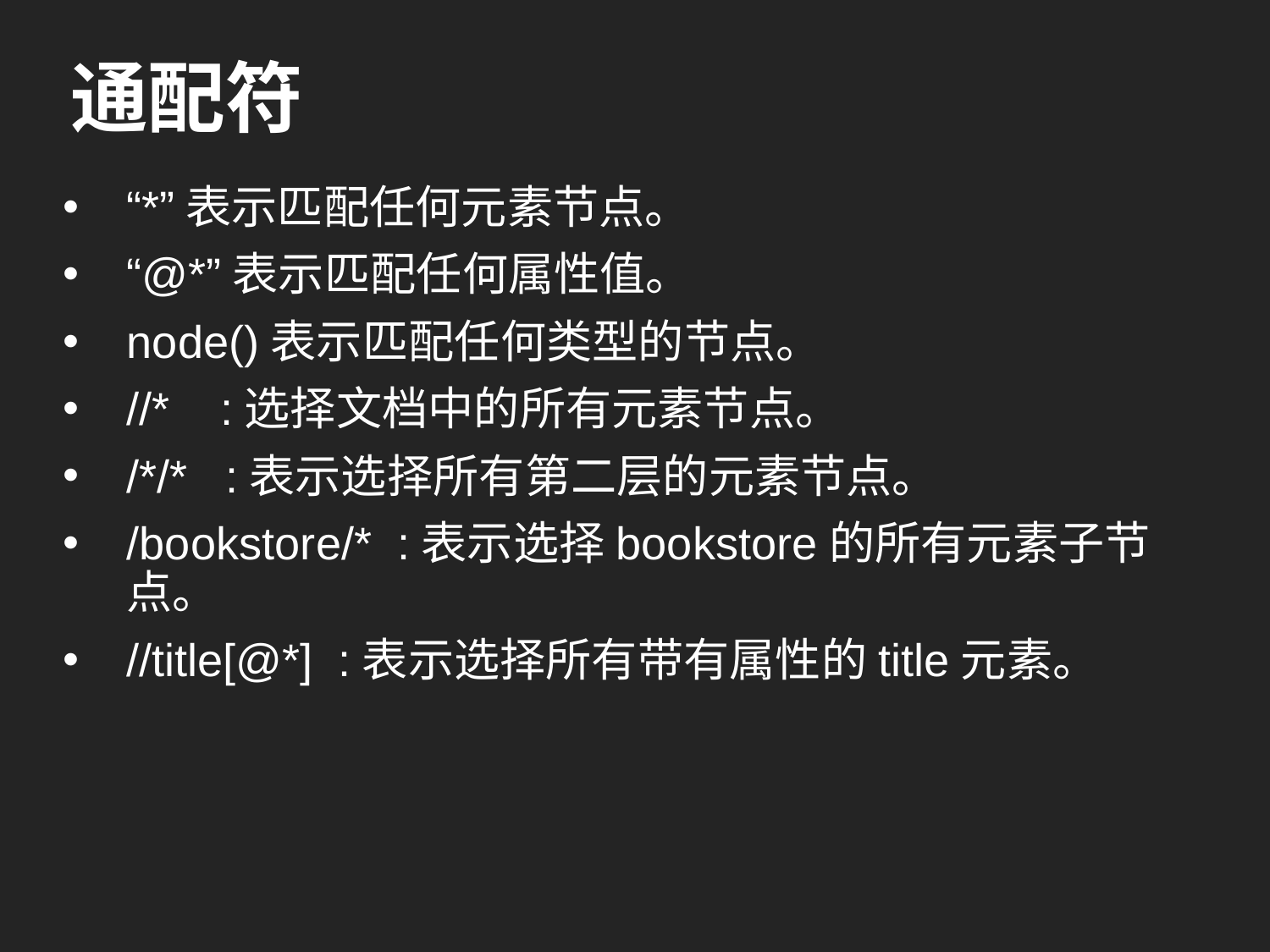

# 通配符
“*”表示匹配任何元素节点。
“@*”表示匹配任何属性值。
node()表示匹配任何类型的节点。
//*    :选择文档中的所有元素节点。
/*/*   :表示选择所有第二层的元素节点。
/bookstore/*  :表示选择bookstore的所有元素子节点。
//title[@*]  :表示选择所有带有属性的title元素。